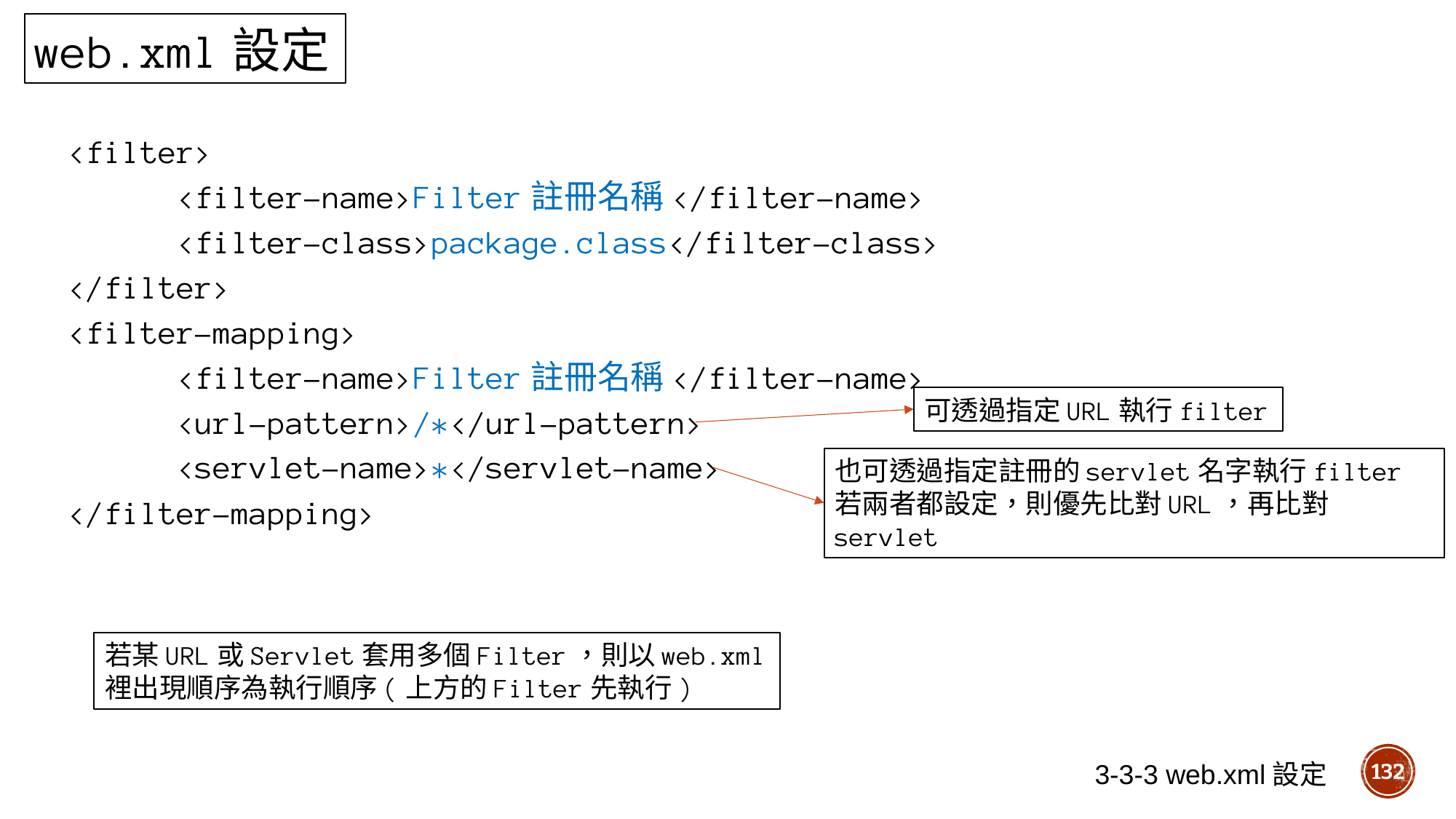

web.xml設定
<filter>
	<filter-name>Filter註冊名稱</filter-name>
	<filter-class>package.class</filter-class>
</filter>
<filter-mapping>
	<filter-name>Filter註冊名稱</filter-name>
	<url-pattern>/*</url-pattern>
	<servlet-name>*</servlet-name>
</filter-mapping>
可透過指定URL執行filter
也可透過指定註冊的servlet名字執行filter
若兩者都設定，則優先比對URL，再比對servlet
若某URL或Servlet套用多個Filter，則以web.xml裡出現順序為執行順序(上方的Filter先執行)
132
3-3-3 web.xml設定